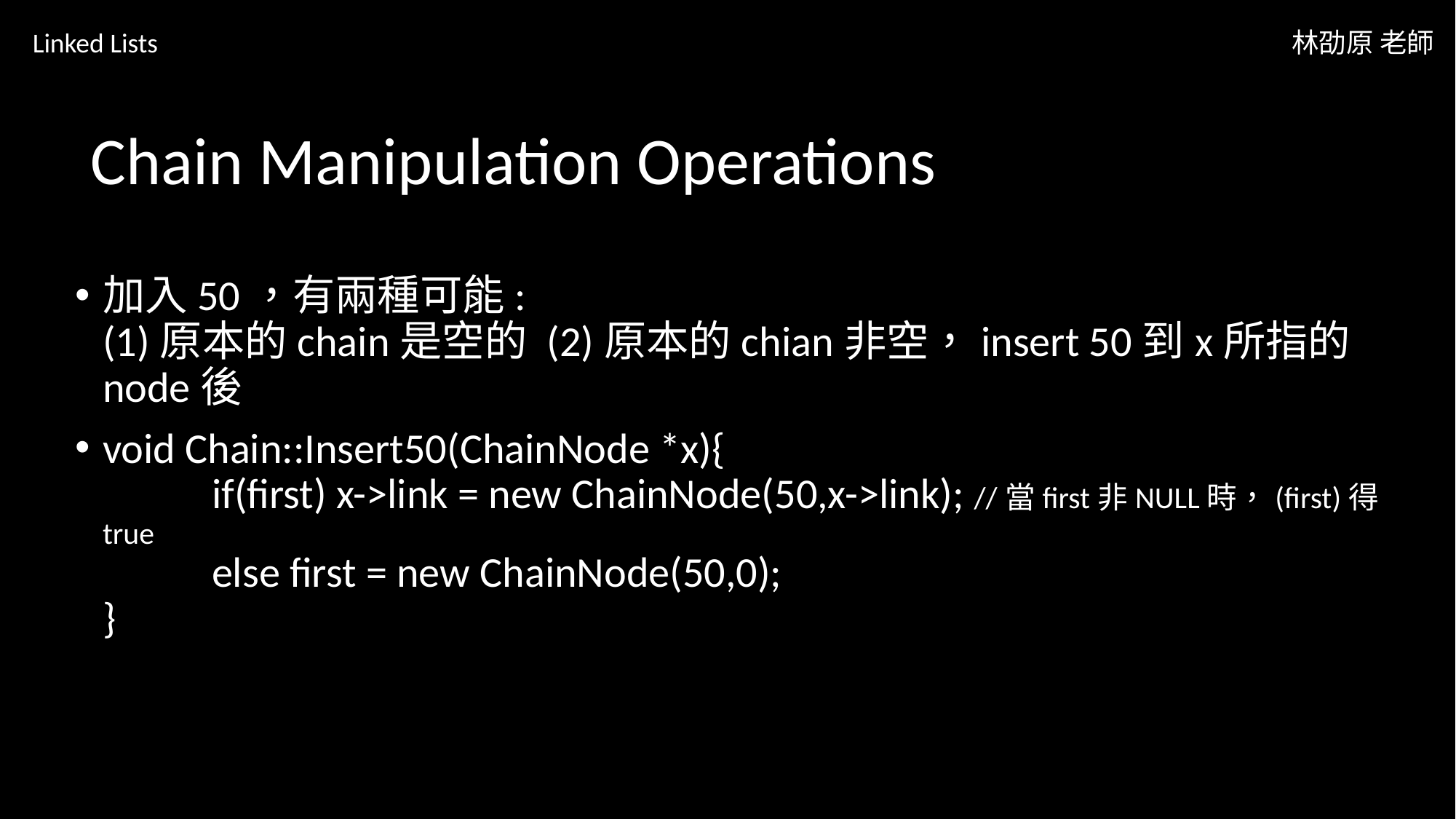

Linked Lists
林劭原 老師
Chain Manipulation Operations
加入50，有兩種可能:
(1)原本的chain是空的 (2)原本的chian非空，insert 50到x所指的node後
void Chain::Insert50(ChainNode *x){
	if(first) x->link = new ChainNode(50,x->link); //當first非NULL時，(first)得true
	else first = new ChainNode(50,0);
}